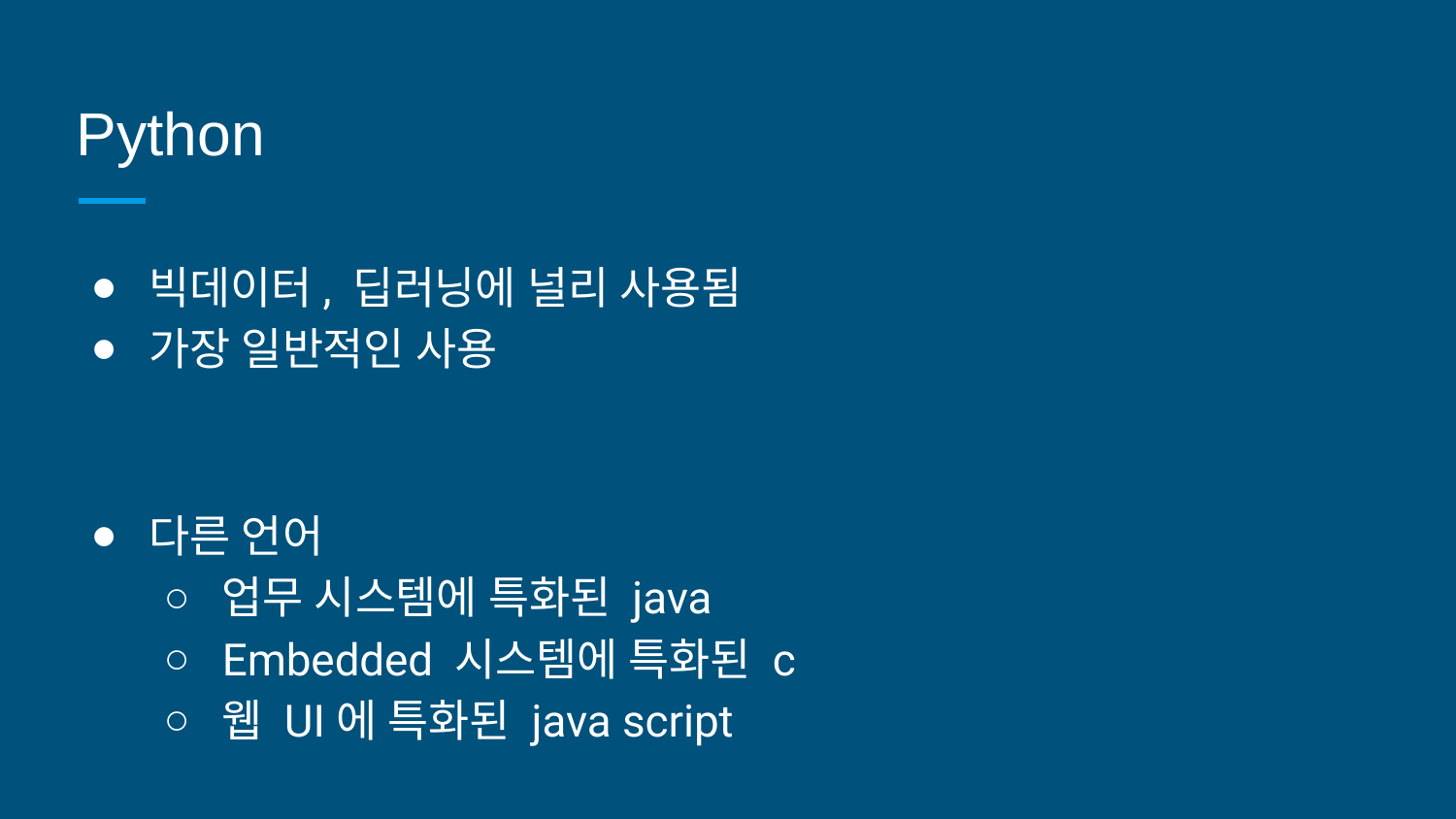

# Python
빅데이터, 딥러닝에 널리 사용됨
가장 일반적인 사용

다른 언어
업무 시스템에 특화된 java
Embedded 시스템에 특화된 c
웹 UI에 특화된 java script